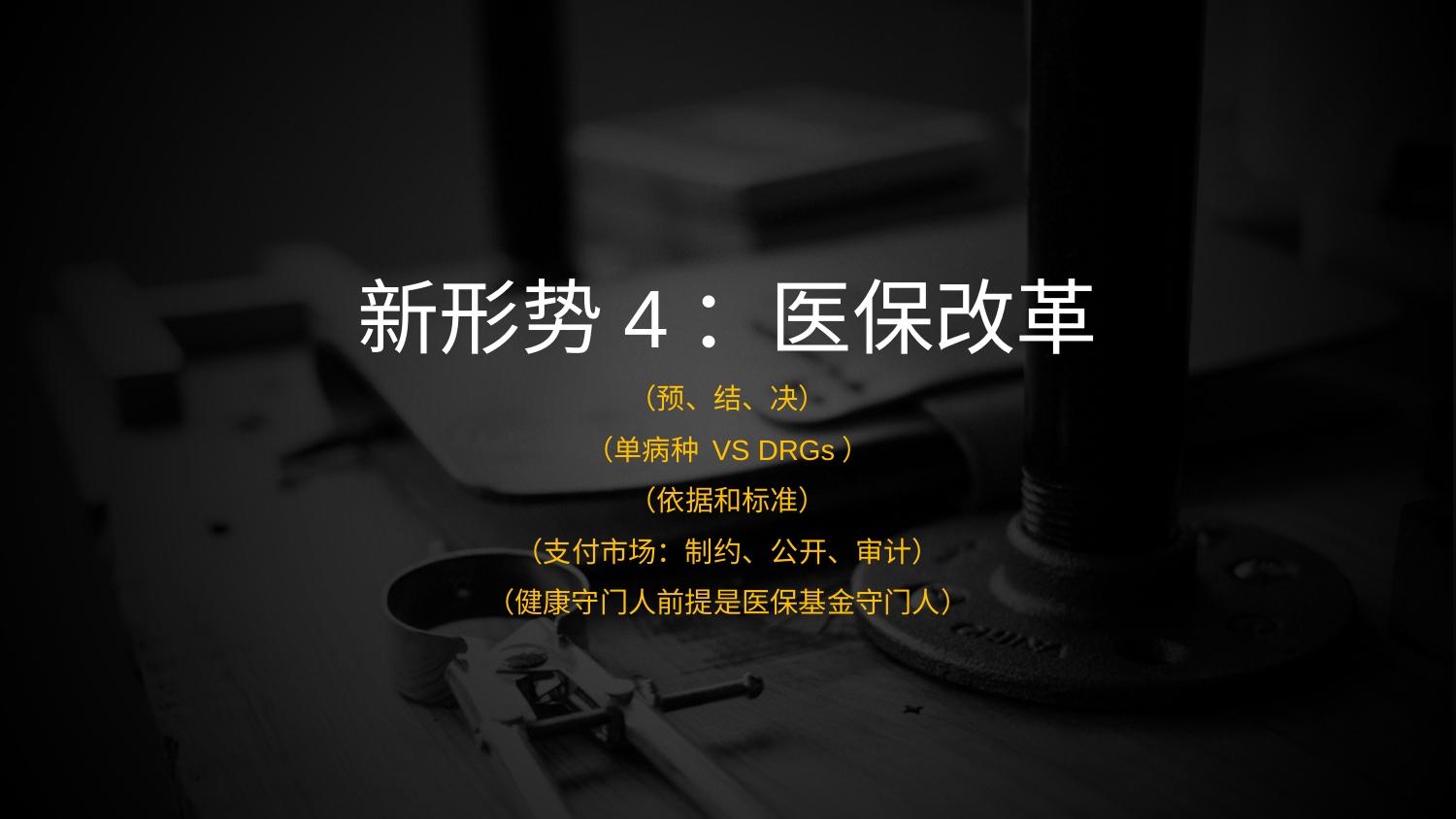

新形势4：医保改革
（预、结、决）
（单病种 VS DRGs）
（依据和标准）
（支付市场：制约、公开、审计）
（健康守门人前提是医保基金守门人）